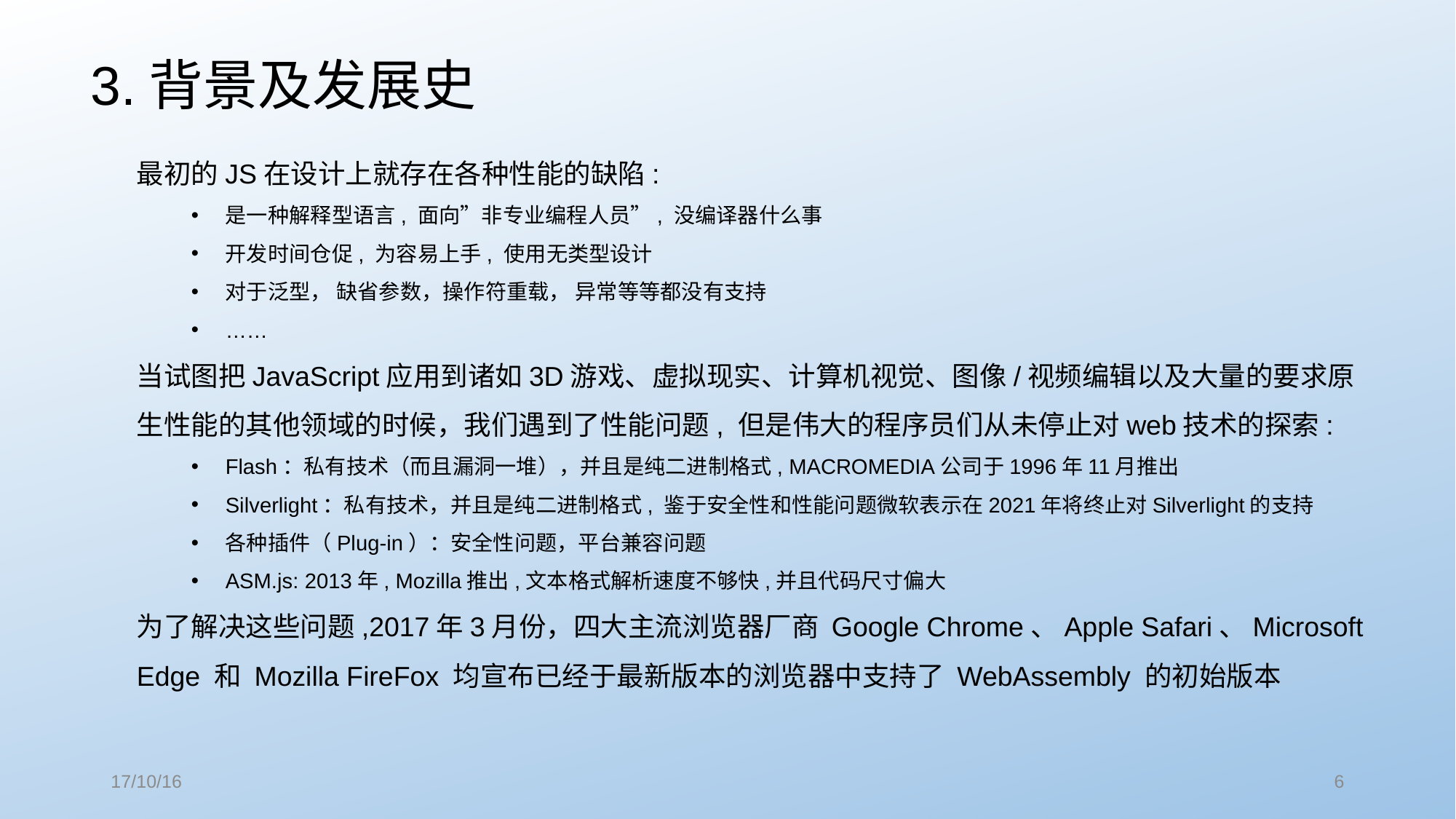

3.背景及发展史
最初的JS在设计上就存在各种性能的缺陷:
是一种解释型语言, 面向”非专业编程人员”, 没编译器什么事
开发时间仓促, 为容易上手, 使用无类型设计
对于泛型， 缺省参数，操作符重载， 异常等等都没有支持
……
当试图把JavaScript应用到诸如3D游戏、虚拟现实、计算机视觉、图像/视频编辑以及大量的要求原生性能的其他领域的时候，我们遇到了性能问题, 但是伟大的程序员们从未停止对web技术的探索:
Flash：私有技术（而且漏洞一堆），并且是纯二进制格式, MACROMEDIA公司于1996年11月推出
Silverlight：私有技术，并且是纯二进制格式, 鉴于安全性和性能问题微软表示在2021年将终止对Silverlight的支持
各种插件（Plug-in）：安全性问题，平台兼容问题
ASM.js: 2013年, Mozilla推出,文本格式解析速度不够快,并且代码尺寸偏大
为了解决这些问题,2017年3月份，四大主流浏览器厂商 Google Chrome、Apple Safari、Microsoft Edge 和 Mozilla FireFox 均宣布已经于最新版本的浏览器中支持了 WebAssembly 的初始版本
17/10/16
6